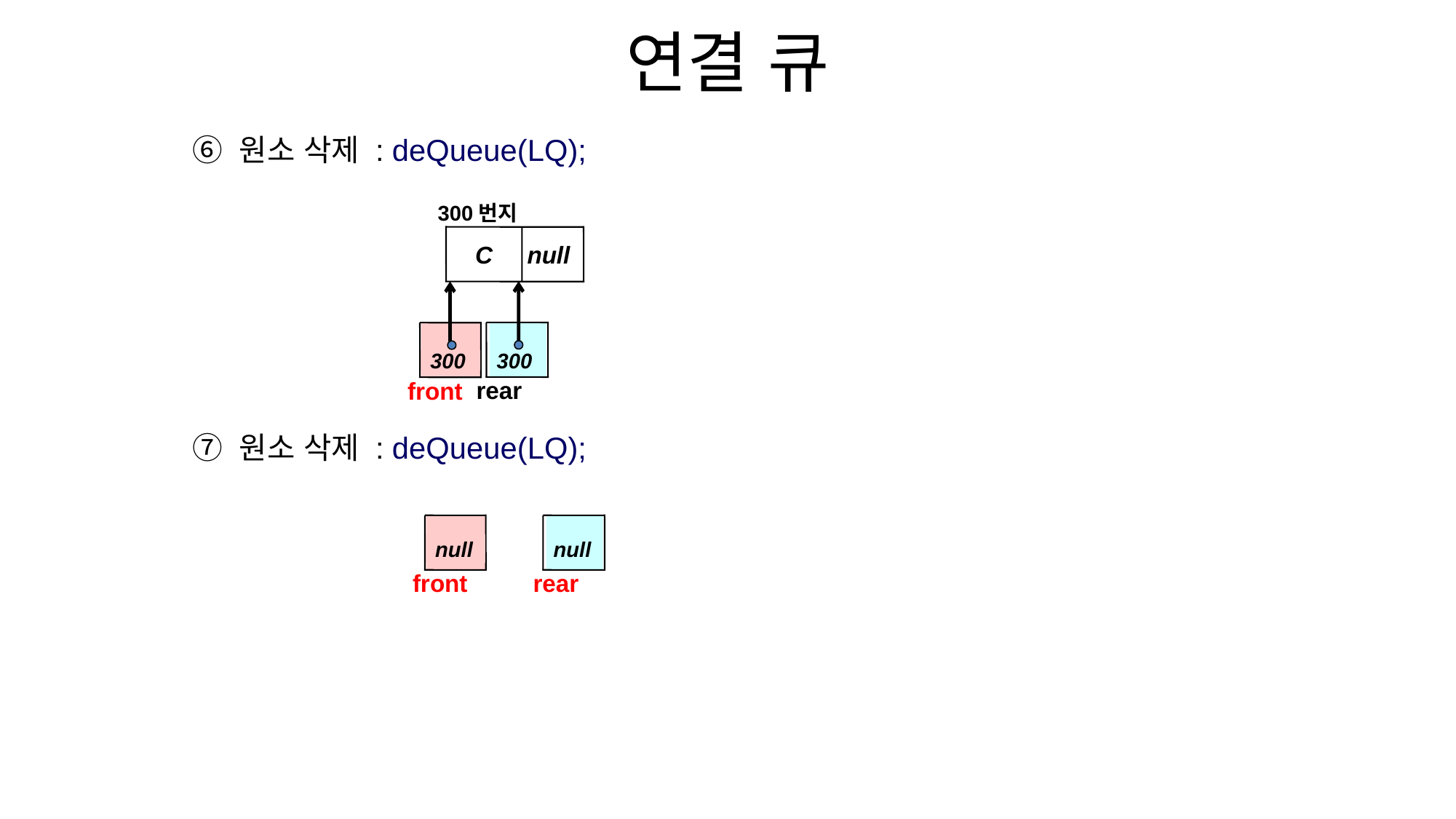

# 연결 큐
⑥ 원소 삭제 : deQueue(LQ);

⑦ 원소 삭제 : deQueue(LQ);

300번지

C

null

300

rear

300

front

null
null

front
rear